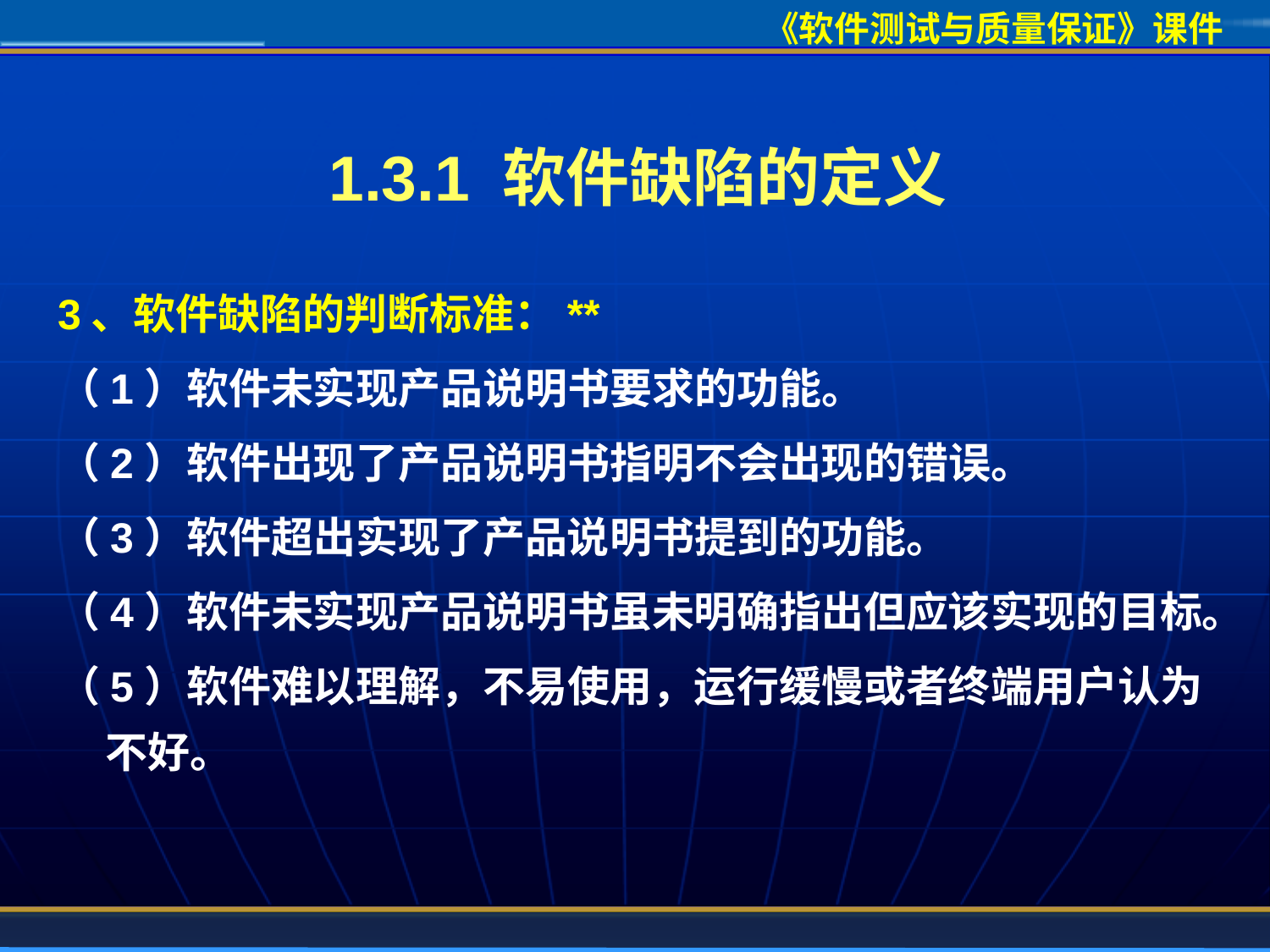

# 1.3.1 软件缺陷的定义
3、软件缺陷的判断标准：**
（1）软件未实现产品说明书要求的功能。
（2）软件出现了产品说明书指明不会出现的错误。
（3）软件超出实现了产品说明书提到的功能。
（4）软件未实现产品说明书虽未明确指出但应该实现的目标。
（5）软件难以理解，不易使用，运行缓慢或者终端用户认为不好。